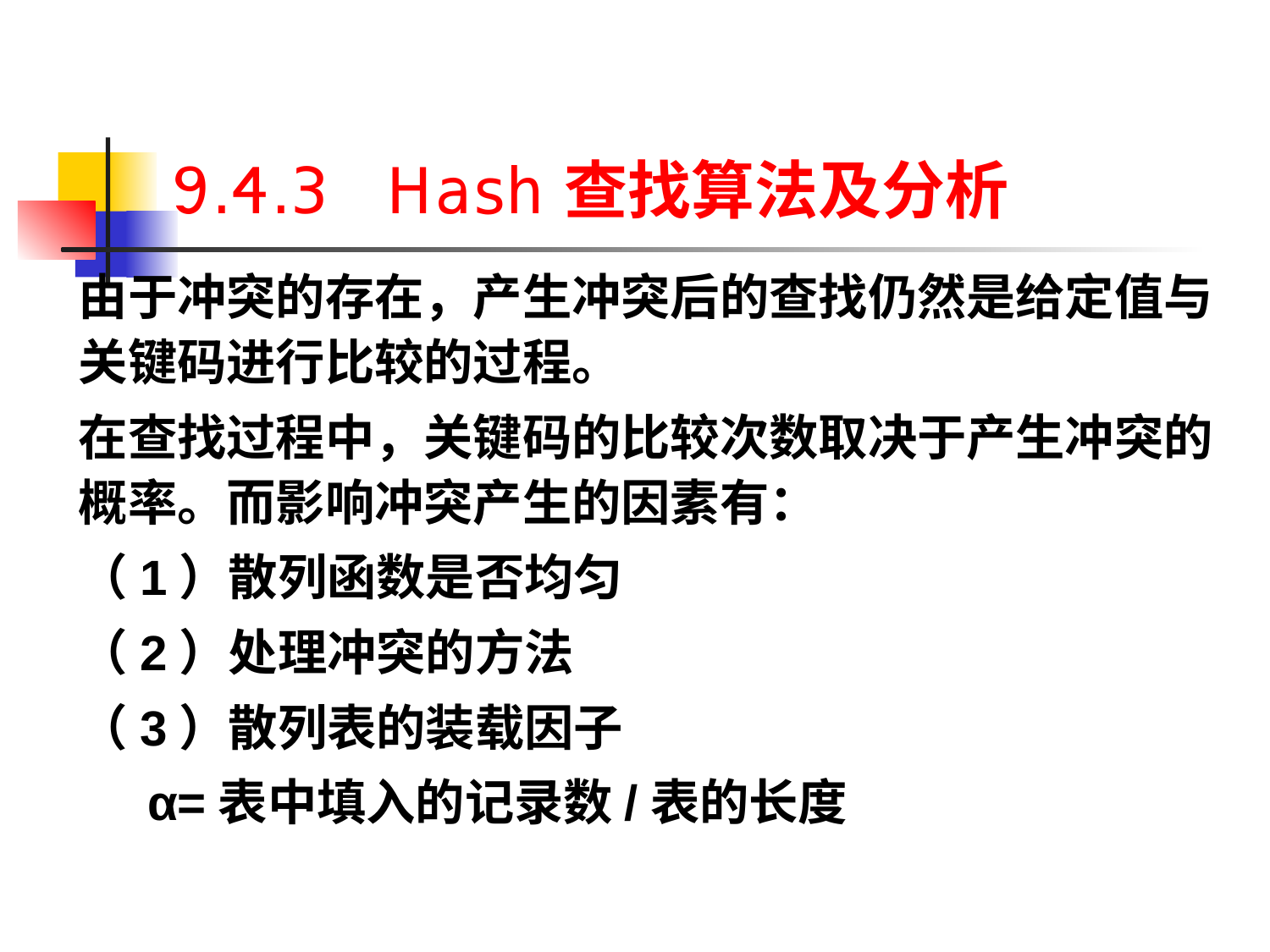

# 9.4.3   Hash查找算法及分析
由于冲突的存在，产生冲突后的查找仍然是给定值与关键码进行比较的过程。
在查找过程中，关键码的比较次数取决于产生冲突的概率。而影响冲突产生的因素有：
（1）散列函数是否均匀
（2）处理冲突的方法
（3）散列表的装载因子
     α=表中填入的记录数/表的长度